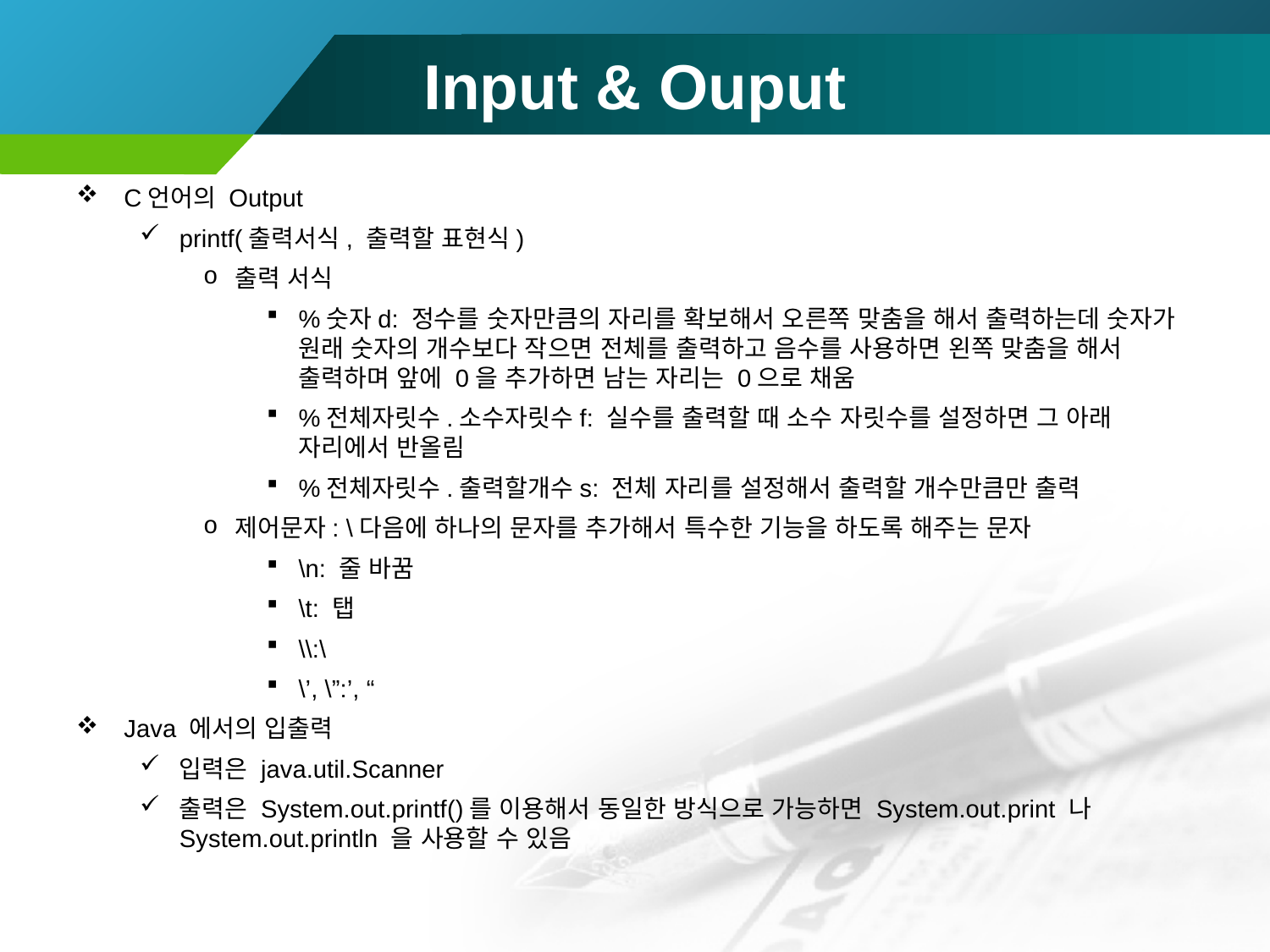

# Input & Ouput
C언어의 Output
printf(출력서식, 출력할 표현식)
출력 서식
%숫자d: 정수를 숫자만큼의 자리를 확보해서 오른쪽 맞춤을 해서 출력하는데 숫자가 원래 숫자의 개수보다 작으면 전체를 출력하고 음수를 사용하면 왼쪽 맞춤을 해서 출력하며 앞에 0을 추가하면 남는 자리는 0으로 채움
%전체자릿수.소수자릿수f: 실수를 출력할 때 소수 자릿수를 설정하면 그 아래 자리에서 반올림
%전체자릿수.출력할개수s: 전체 자리를 설정해서 출력할 개수만큼만 출력
제어문자: \다음에 하나의 문자를 추가해서 특수한 기능을 하도록 해주는 문자
\n: 줄 바꿈
\t: 탭
\\:\
\’, \”:’, “
Java 에서의 입출력
입력은 java.util.Scanner
출력은 System.out.printf()를 이용해서 동일한 방식으로 가능하면 System.out.print 나 System.out.println 을 사용할 수 있음